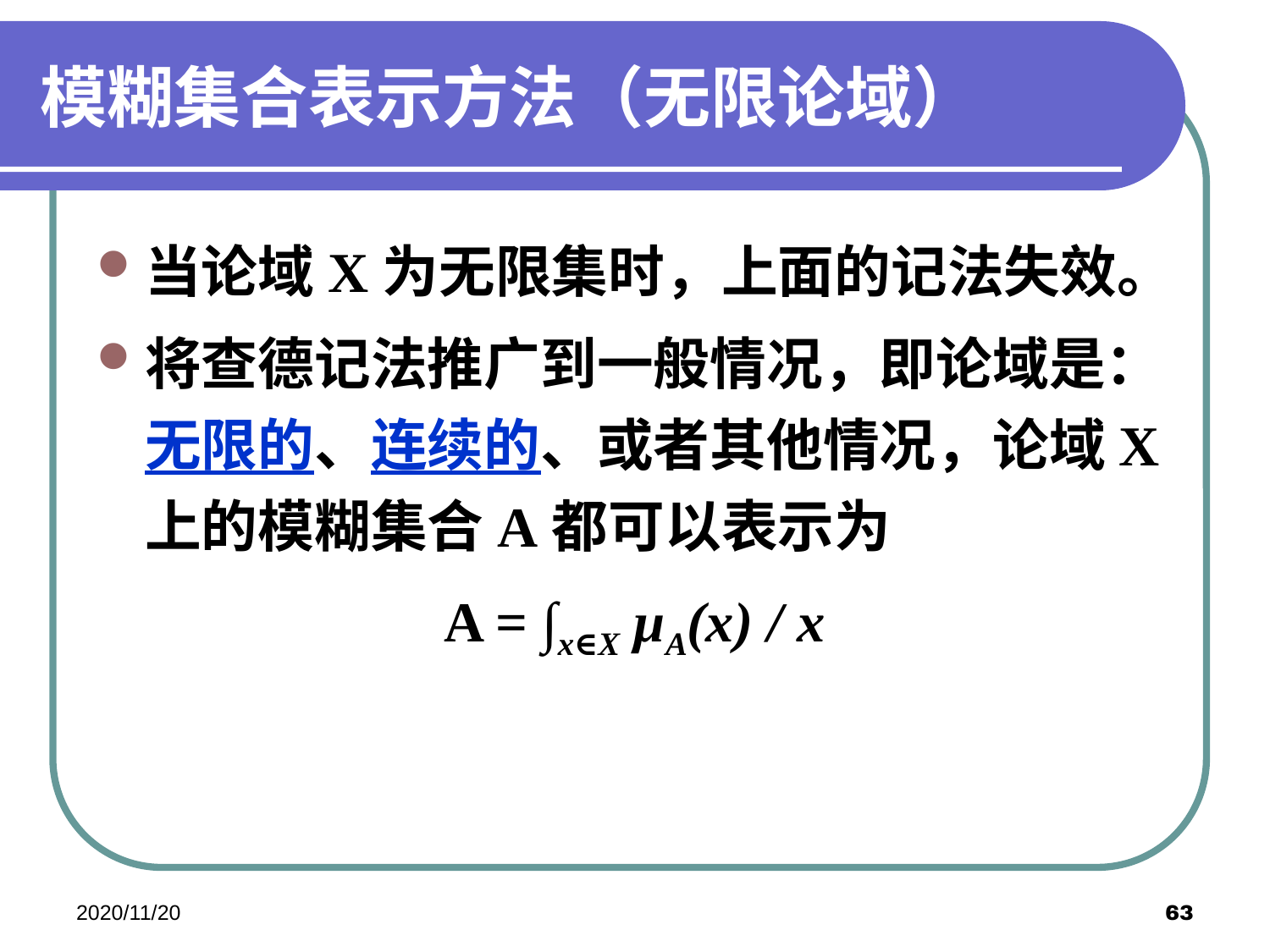

# 模糊集合表示方法（无限论域）
当论域X为无限集时，上面的记法失效。
将查德记法推广到一般情况，即论域是：无限的、连续的、或者其他情况，论域X上的模糊集合A都可以表示为
A = ∫x∈X μA(x) / x
2020/11/20
63